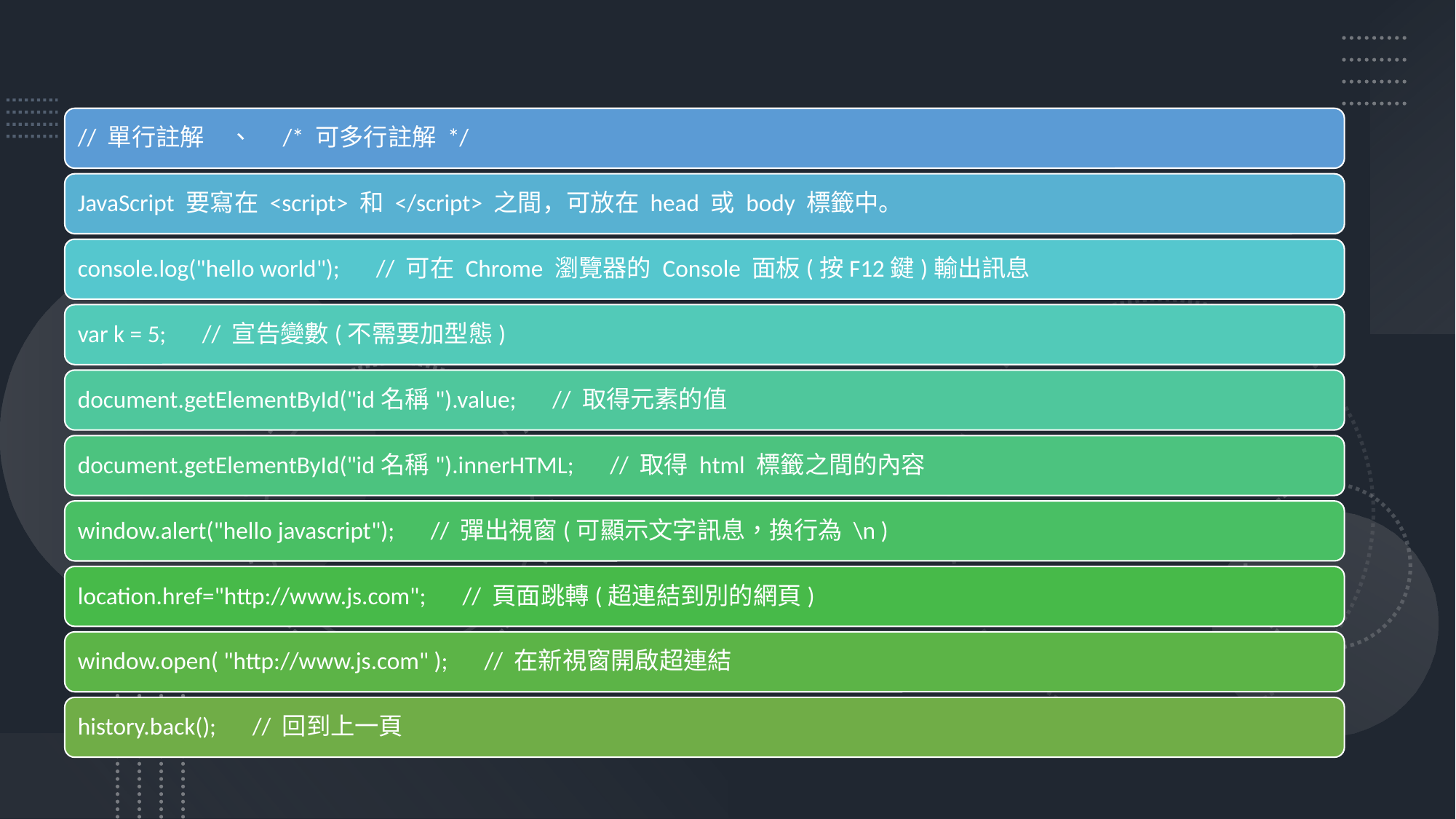

// 單行註解　、　/* 可多行註解 */
JavaScript 要寫在 <script> 和 </script> 之間，可放在 head 或 body 標籤中。
console.log("hello world");　// 可在 Chrome 瀏覽器的 Console 面板(按F12鍵)輸出訊息
var k = 5;　// 宣告變數(不需要加型態)
document.getElementById("id名稱").value;　// 取得元素的值
document.getElementById("id名稱").innerHTML;　// 取得 html 標籤之間的內容
window.alert("hello javascript");　// 彈出視窗(可顯示文字訊息，換行為 \n )
location.href="http://www.js.com";　// 頁面跳轉(超連結到別的網頁)
window.open( "http://www.js.com" );　// 在新視窗開啟超連結
history.back();　// 回到上一頁